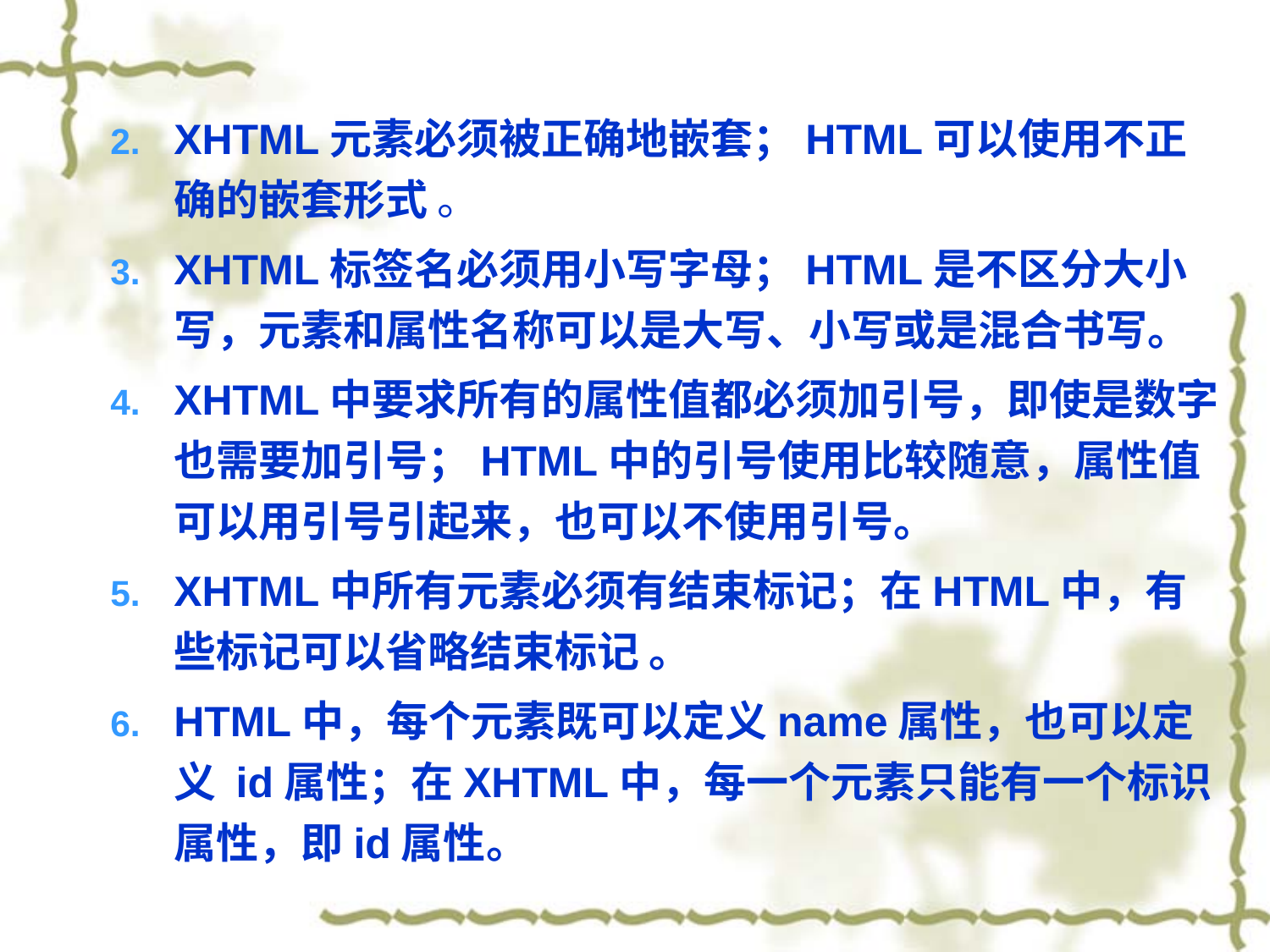

XHTML元素必须被正确地嵌套；HTML可以使用不正确的嵌套形式 。
XHTML标签名必须用小写字母；HTML是不区分大小写，元素和属性名称可以是大写、小写或是混合书写。
XHTML中要求所有的属性值都必须加引号，即使是数字也需要加引号；HTML中的引号使用比较随意，属性值可以用引号引起来，也可以不使用引号。
XHTML中所有元素必须有结束标记；在HTML中，有些标记可以省略结束标记 。
HTML中，每个元素既可以定义name属性，也可以定义 id属性；在XHTML中，每一个元素只能有一个标识属性，即id属性。